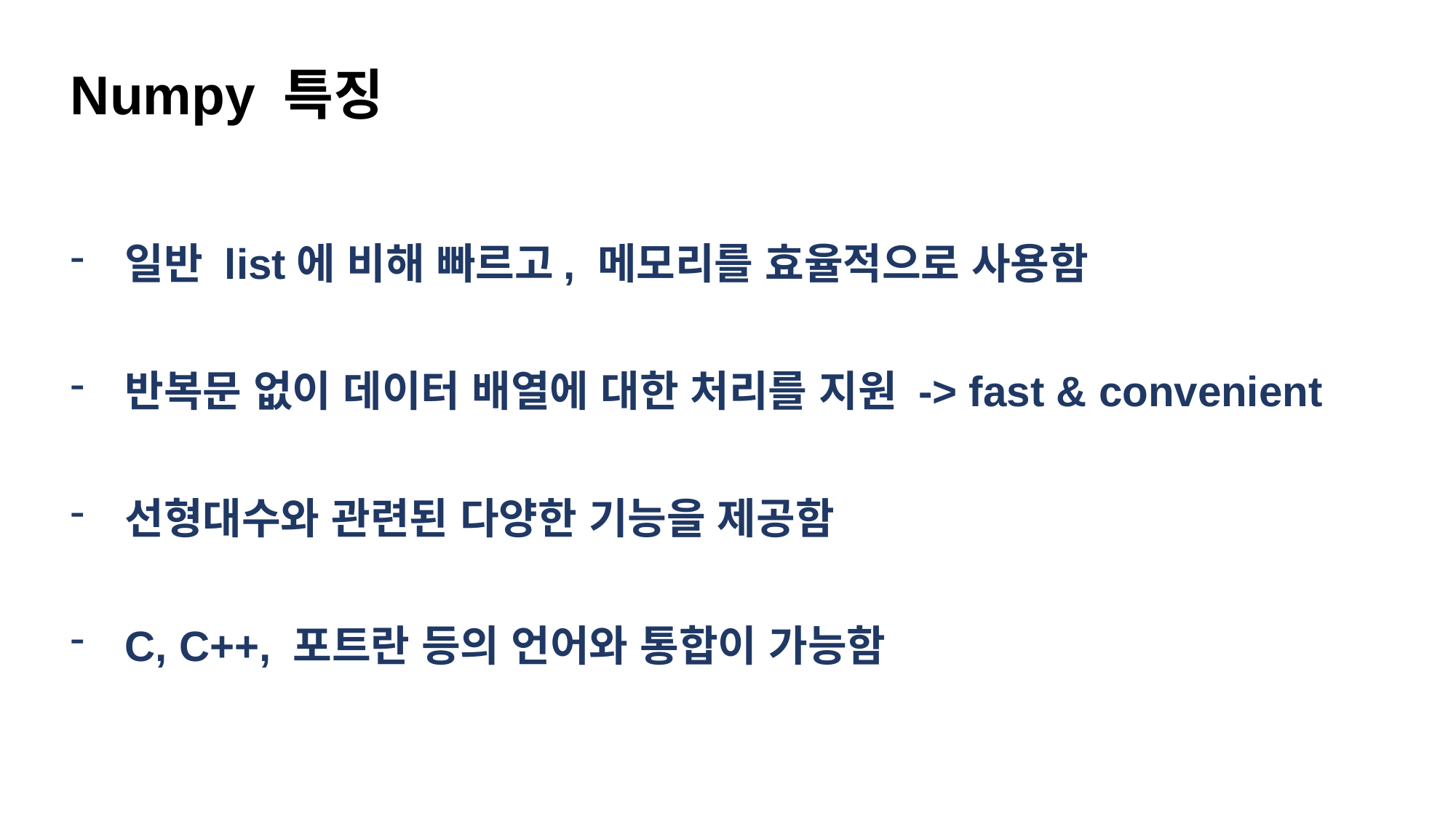

# Numpy 특징
일반 list에 비해 빠르고, 메모리를 효율적으로 사용함
반복문 없이 데이터 배열에 대한 처리를 지원 -> fast & convenient
선형대수와 관련된 다양한 기능을 제공함
C, C++, 포트란 등의 언어와 통합이 가능함